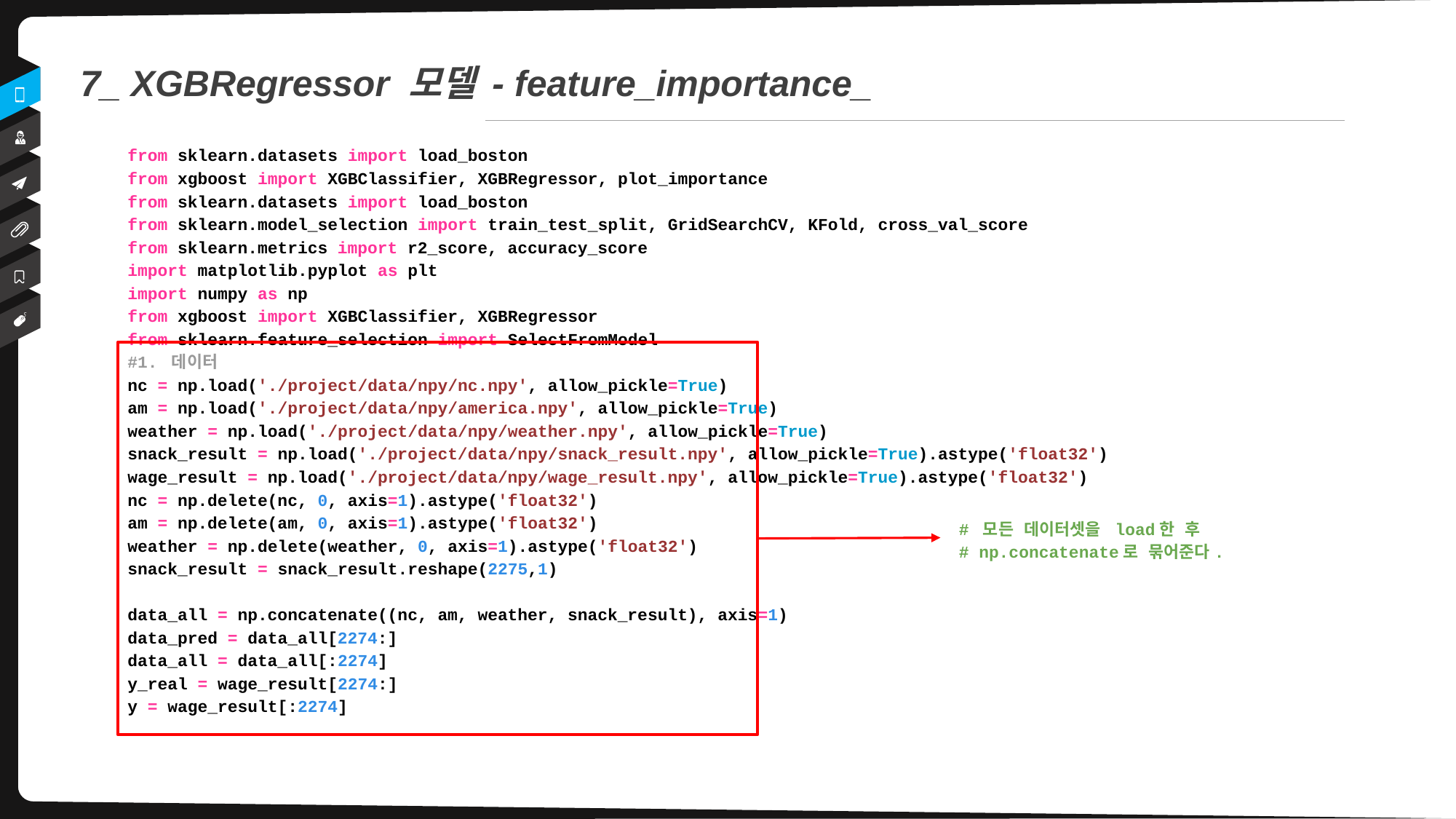

7_ XGBRegressor 모델 - feature_importance_

from sklearn.datasets import load_boston
from xgboost import XGBClassifier, XGBRegressor, plot_importance
from sklearn.datasets import load_boston
from sklearn.model_selection import train_test_split, GridSearchCV, KFold, cross_val_score
from sklearn.metrics import r2_score, accuracy_score
import matplotlib.pyplot as plt
import numpy as np
from xgboost import XGBClassifier, XGBRegressor
from sklearn.feature_selection import SelectFromModel
#1. 데이터
nc = np.load('./project/data/npy/nc.npy', allow_pickle=True)
am = np.load('./project/data/npy/america.npy', allow_pickle=True)
weather = np.load('./project/data/npy/weather.npy', allow_pickle=True)
snack_result = np.load('./project/data/npy/snack_result.npy', allow_pickle=True).astype('float32')
wage_result = np.load('./project/data/npy/wage_result.npy', allow_pickle=True).astype('float32')
nc = np.delete(nc, 0, axis=1).astype('float32')
am = np.delete(am, 0, axis=1).astype('float32')
weather = np.delete(weather, 0, axis=1).astype('float32')
snack_result = snack_result.reshape(2275,1)

data_all = np.concatenate((nc, am, weather, snack_result), axis=1)
data_pred = data_all[2274:]
data_all = data_all[:2274]
y_real = wage_result[2274:]
y = wage_result[:2274]

# 모든 데이터셋을 load한 후
# np.concatenate로 묶어준다.